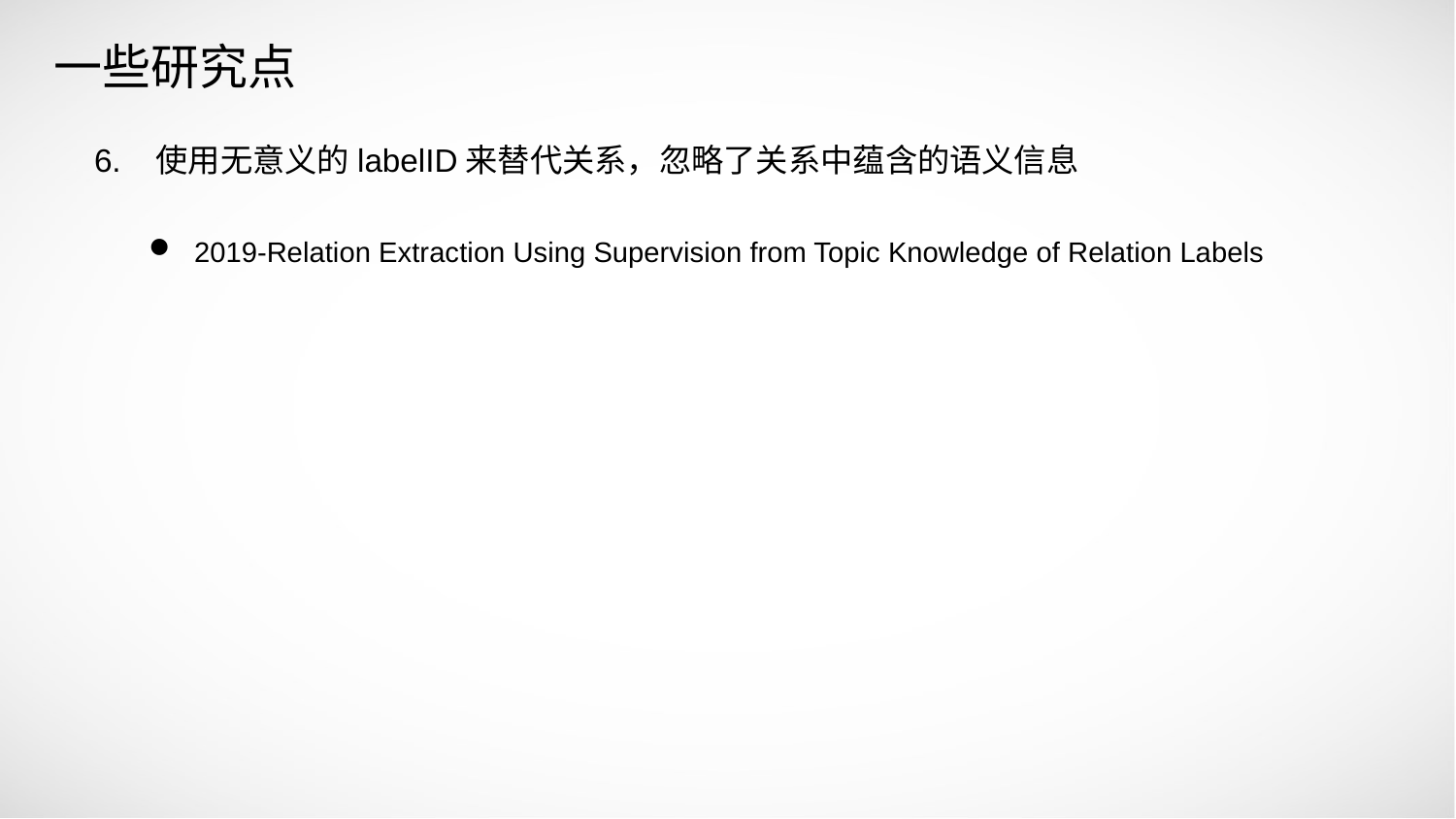

一些研究点
6.   使用无意义的labelID来替代关系，忽略了关系中蕴含的语义信息

2019-Relation Extraction Using Supervision from Topic Knowledge of Relation Labels